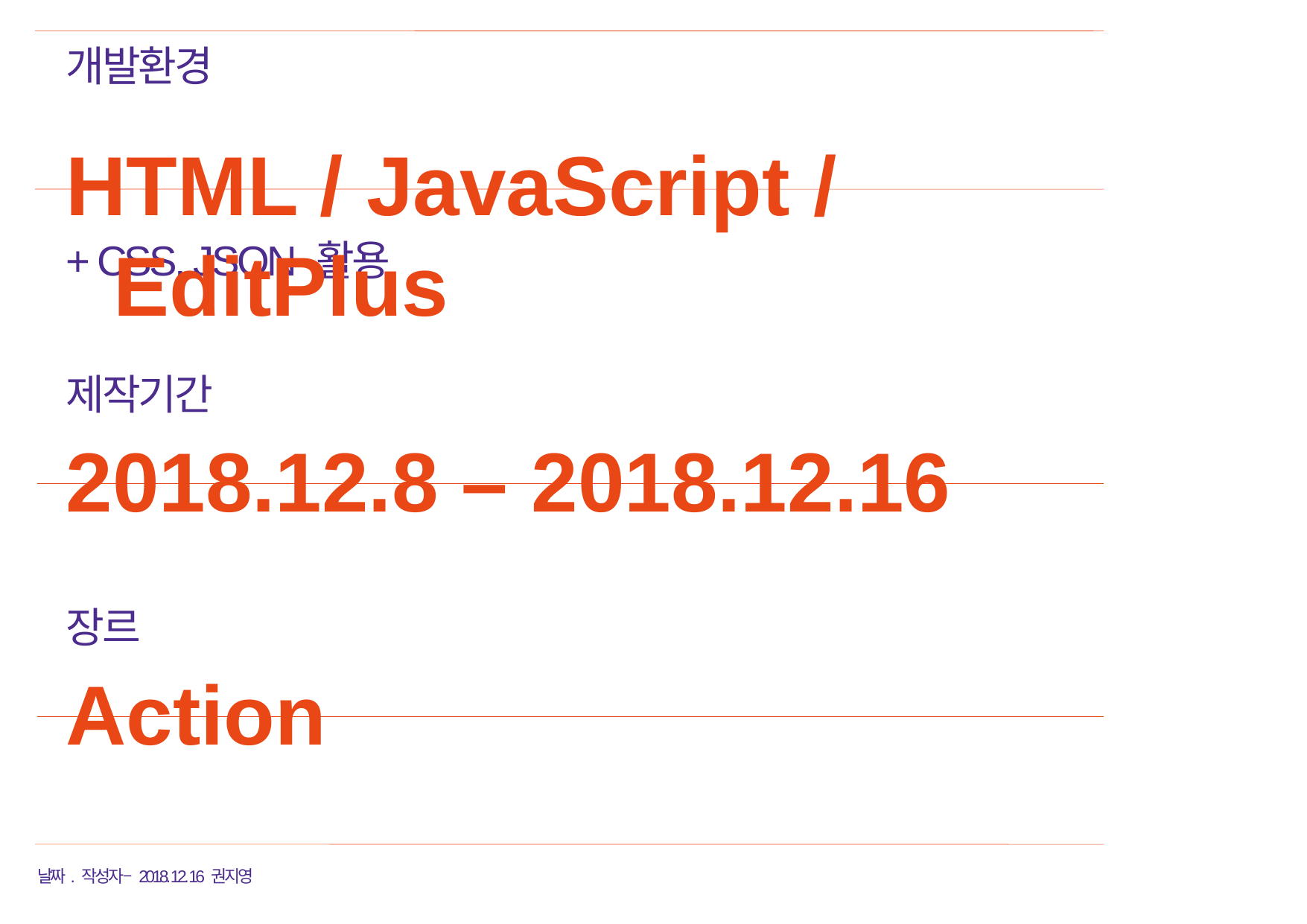

개발환경
HTML / JavaScript / EditPlus
+ CSS, JSON 활용

my
app.
design
제작기간
2018.12.8 – 2018.12.16
장르
Action
날짜. 작성자 – 2018. 12. 16 권지영